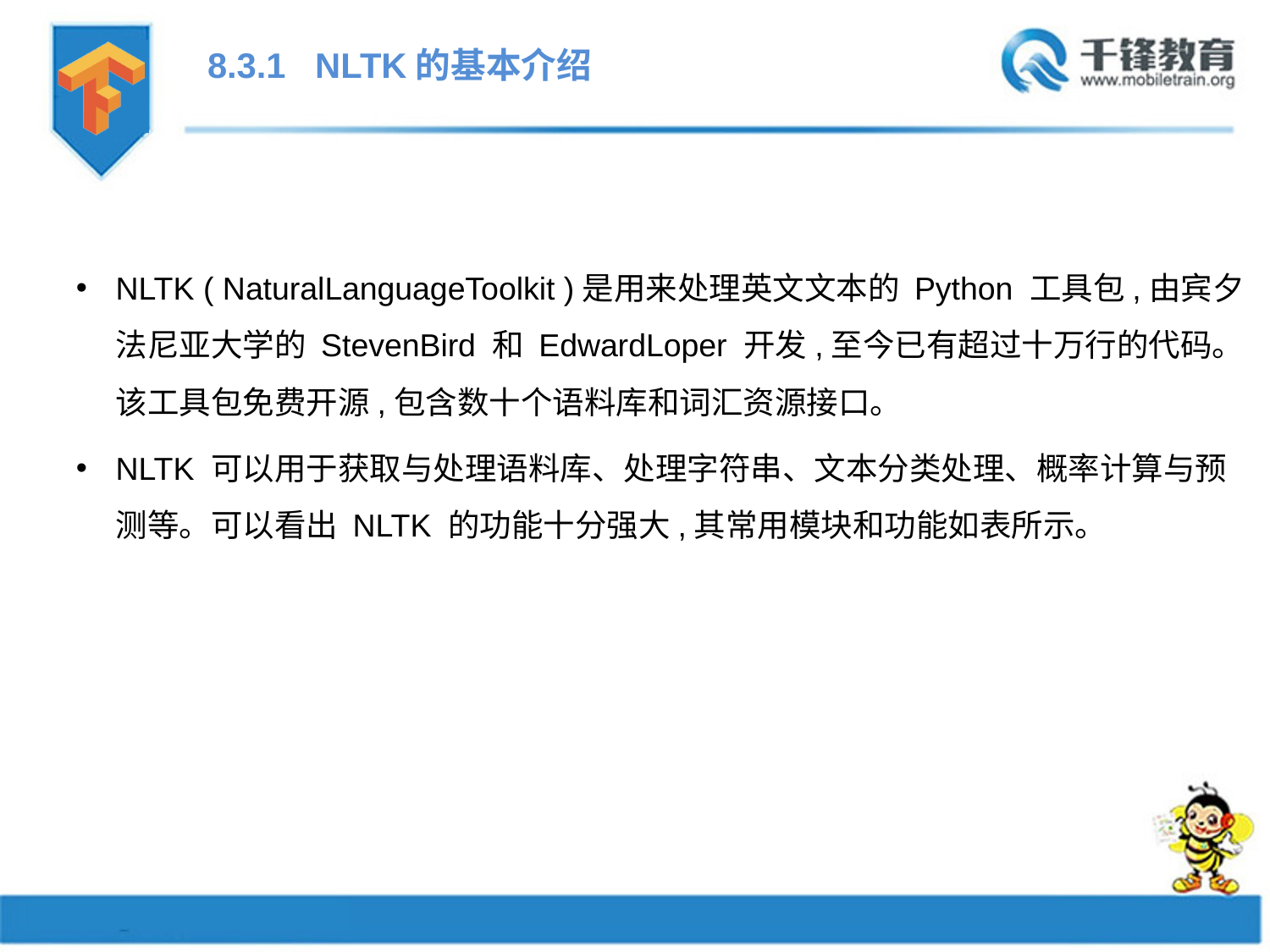

8.3.1   NLTK的基本介绍
NLTK ( NaturalLanguageToolkit )是用来处理英文文本的 Python 工具包,由宾夕法尼亚大学的 StevenBird 和 EdwardLoper 开发,至今已有超过十万行的代码。该工具包免费开源,包含数十个语料库和词汇资源接口。
NLTK 可以用于获取与处理语料库、处理字符串、文本分类处理、概率计算与预测等。可以看出 NLTK 的功能十分强大,其常用模块和功能如表所示。